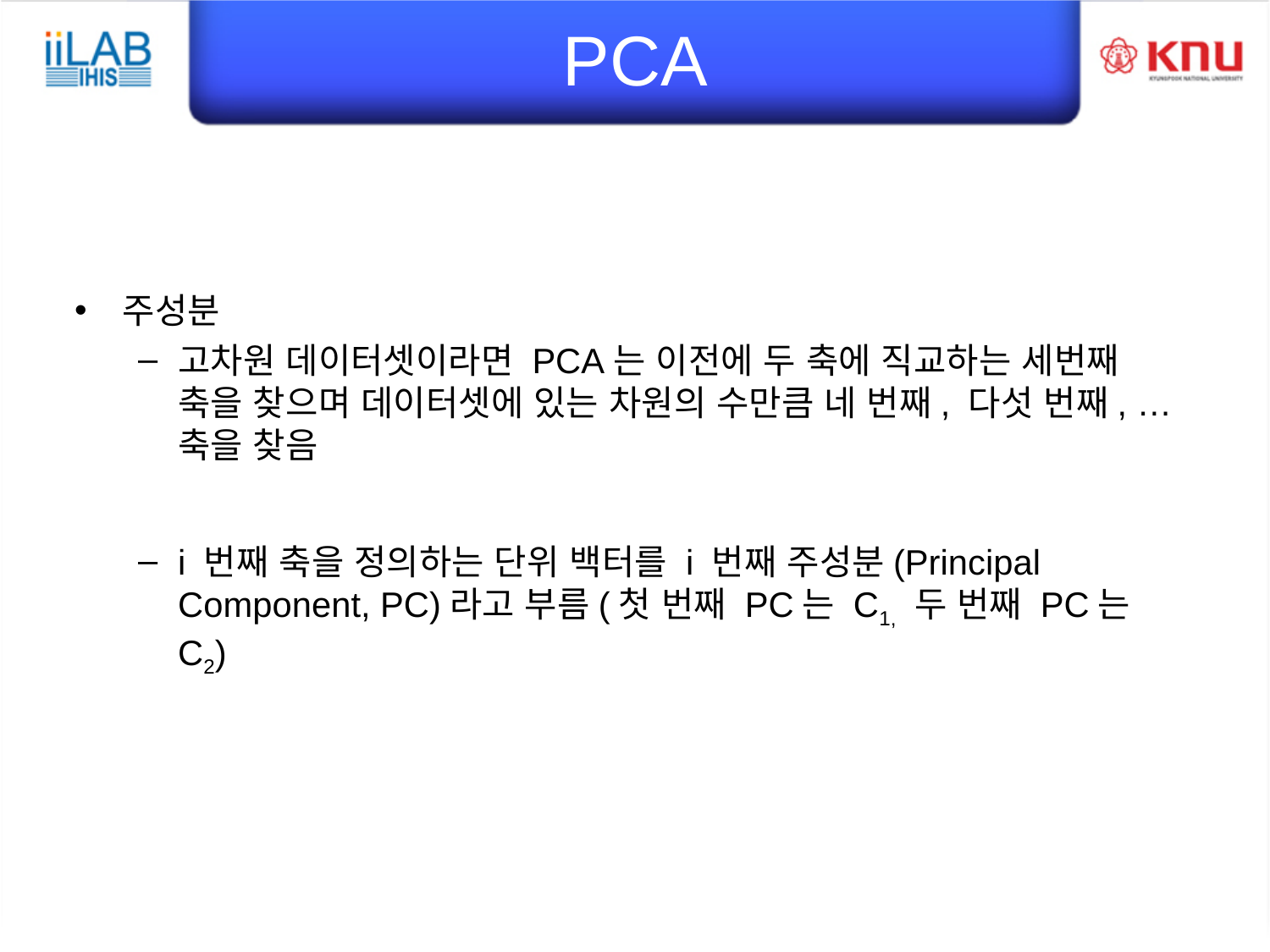

# PCA

주성분
고차원 데이터셋이라면 PCA는 이전에 두 축에 직교하는 세번째 축을 찾으며 데이터셋에 있는 차원의 수만큼 네 번째, 다섯 번째, … 축을 찾음

i 번째 축을 정의하는 단위 백터를 i 번째 주성분(Principal Component, PC)라고 부름(첫 번째 PC는 C1, 두 번째 PC는 C2)